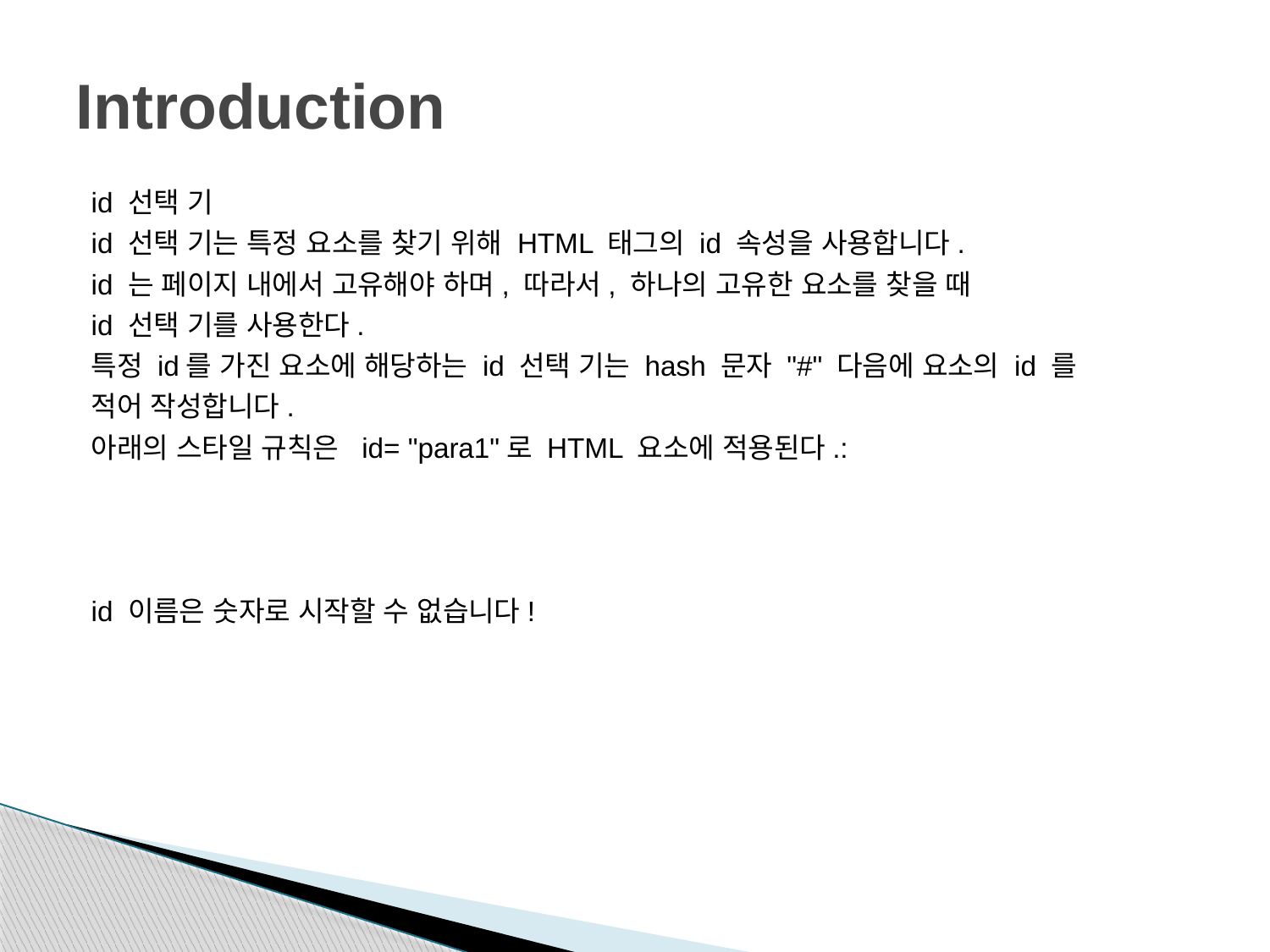

# Introduction
id 선택 기
id 선택 기는 특정 요소를 찾기 위해 HTML 태그의 id 속성을 사용합니다.
id 는 페이지 내에서 고유해야 하며, 따라서, 하나의 고유한 요소를 찾을 때
id 선택 기를 사용한다.
특정 id를 가진 요소에 해당하는 id 선택 기는 hash 문자 "#" 다음에 요소의 id 를
적어 작성합니다.
아래의 스타일 규칙은  id= "para1"로 HTML 요소에 적용된다.:

id 이름은 숫자로 시작할 수 없습니다!